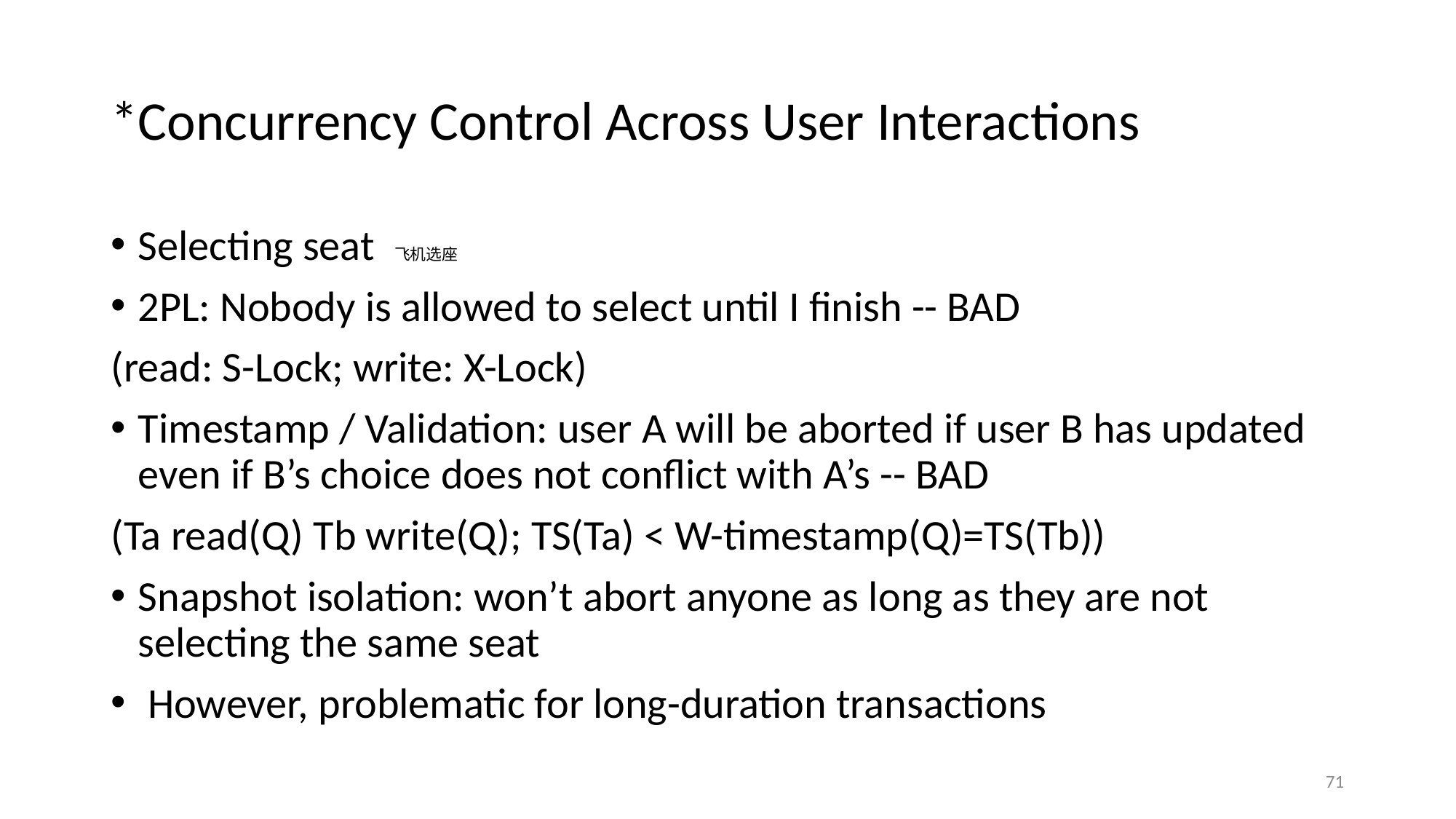

# *Concurrency Control Across User Interactions
Selecting seat 飞机选座
2PL: Nobody is allowed to select until I finish -- BAD
(read: S-Lock; write: X-Lock)
Timestamp / Validation: user A will be aborted if user B has updated even if B’s choice does not conflict with A’s -- BAD
(Ta read(Q) Tb write(Q); TS(Ta) < W-timestamp(Q)=TS(Tb))
Snapshot isolation: won’t abort anyone as long as they are not selecting the same seat
 However, problematic for long-duration transactions
71